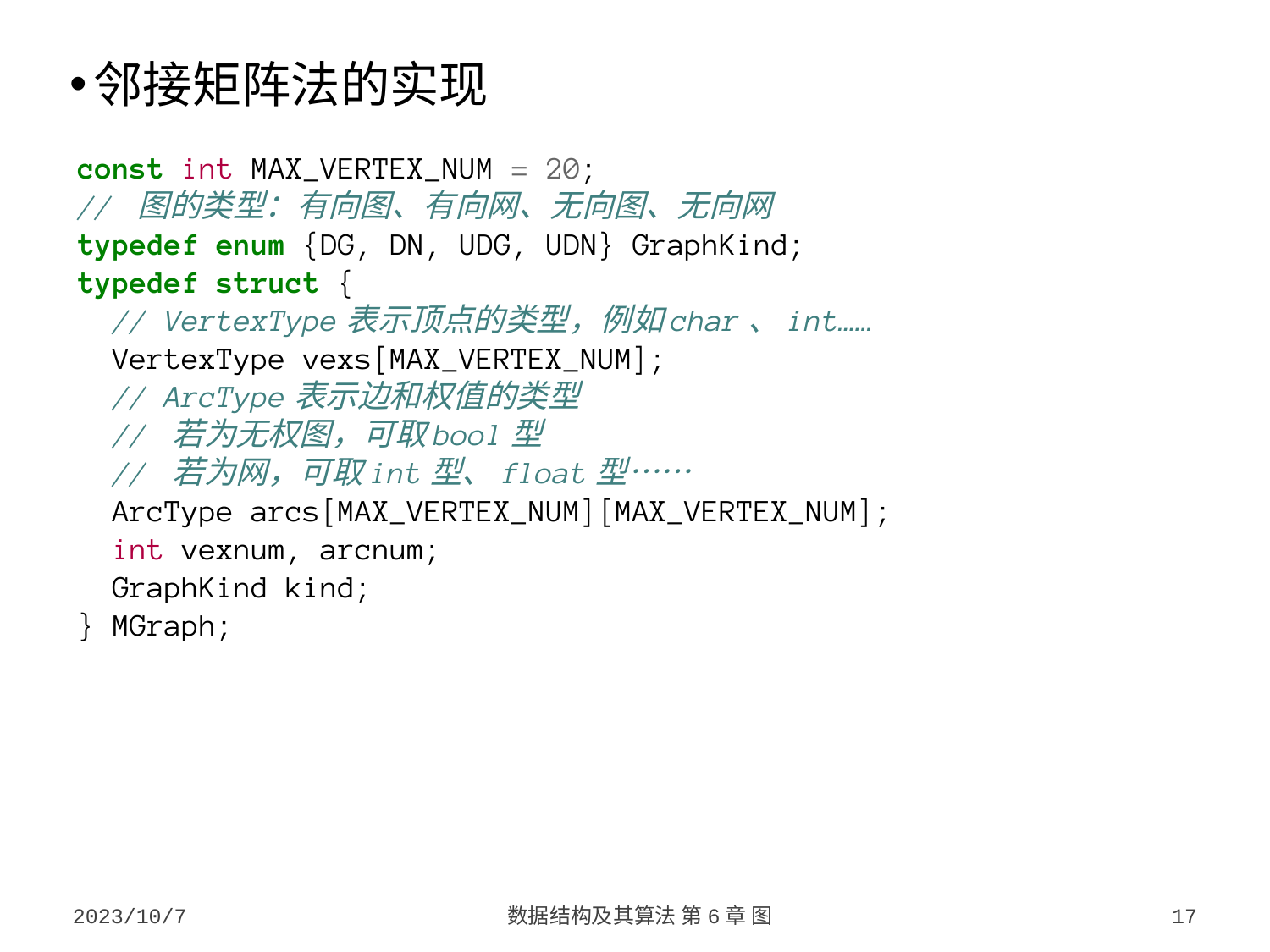

邻接矩阵法的实现
const int MAX_VERTEX_NUM = 20;
// 图的类型：有向图、有向网、无向图、无向网
typedef enum {DG, DN, UDG, UDN} GraphKind;
typedef struct {
  // VertexType表示顶点的类型，例如char、int……
  VertexType vexs[MAX_VERTEX_NUM];
  // ArcType表示边和权值的类型
  // 若为无权图，可取bool型
  // 若为网，可取int型、float型……
  ArcType arcs[MAX_VERTEX_NUM][MAX_VERTEX_NUM];
  int vexnum, arcnum;
  GraphKind kind;
} MGraph;
2023/10/7
数据结构及其算法 第6章 图
17